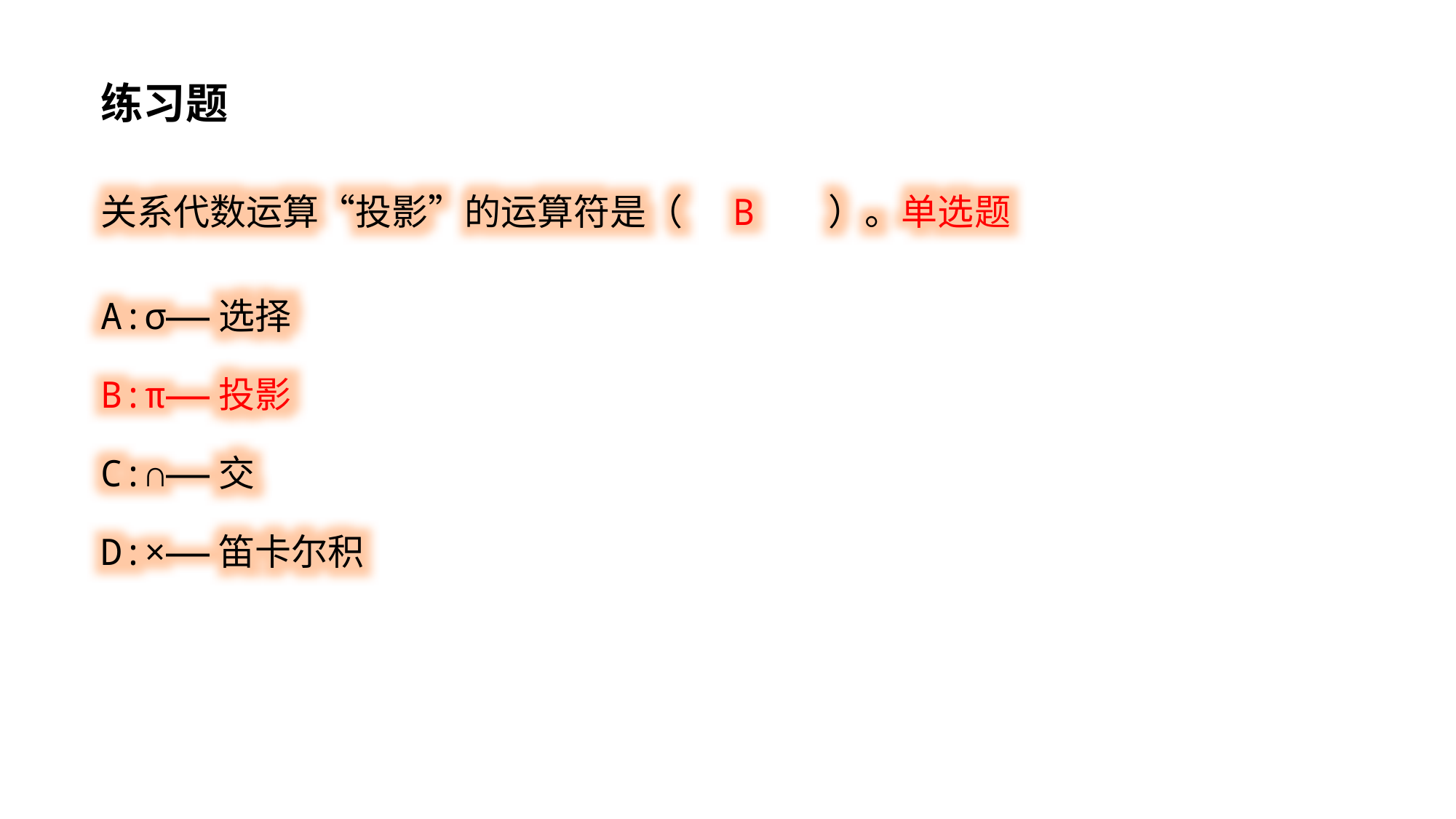

练习题
关系代数运算“投影”的运算符是（     B   ）。单选题

A:σ——选择

B:π——投影

C:∩——交

D:×——笛卡尔积